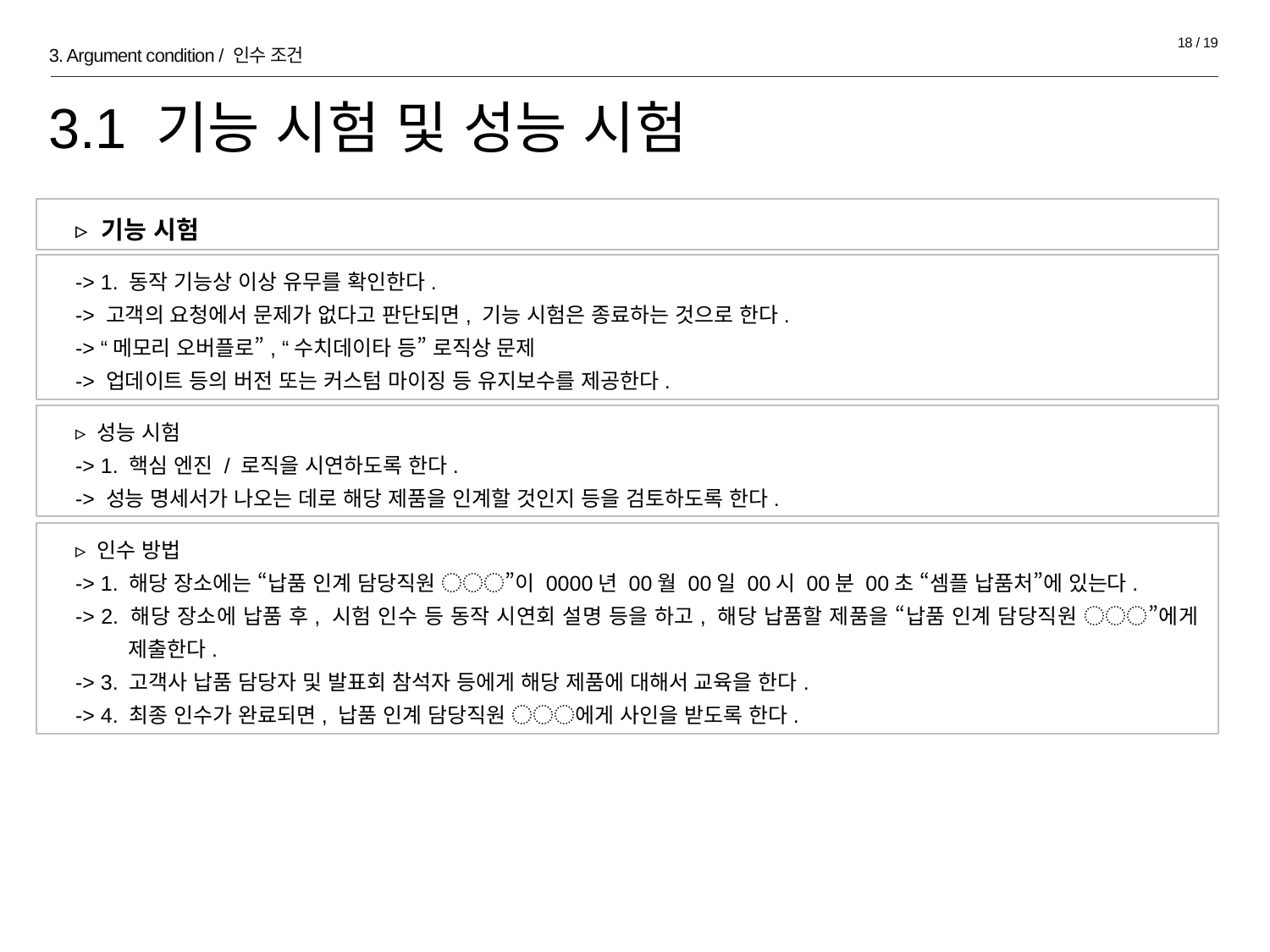

18 / 19
3. Argument condition / 인수 조건
# 3.1 기능 시험 및 성능 시험
▹ 기능 시험
-> 1. 동작 기능상 이상 유무를 확인한다.
-> 고객의 요청에서 문제가 없다고 판단되면, 기능 시험은 종료하는 것으로 한다.
-> “메모리 오버플로”, “수치데이타 등” 로직상 문제
-> 업데이트 등의 버전 또는 커스텀 마이징 등 유지보수를 제공한다.
▹ 성능 시험
-> 1. 핵심 엔진 / 로직을 시연하도록 한다.
-> 성능 명세서가 나오는 데로 해당 제품을 인계할 것인지 등을 검토하도록 한다.
▹ 인수 방법
-> 1. 해당 장소에는 “납품 인계 담당직원 ◌◌◌”이 0000년 00월 00일 00시 00분 00초 “셈플 납품처”에 있는다.
-> 2. 해당 장소에 납품 후, 시험 인수 등 동작 시연회 설명 등을 하고, 해당 납품할 제품을 “납품 인계 담당직원 ◌◌◌”에게
         제출한다.
-> 3. 고객사 납품 담당자 및 발표회 참석자 등에게 해당 제품에 대해서 교육을 한다.
-> 4. 최종 인수가 완료되면, 납품 인계 담당직원 ◌◌◌에게 사인을 받도록 한다.